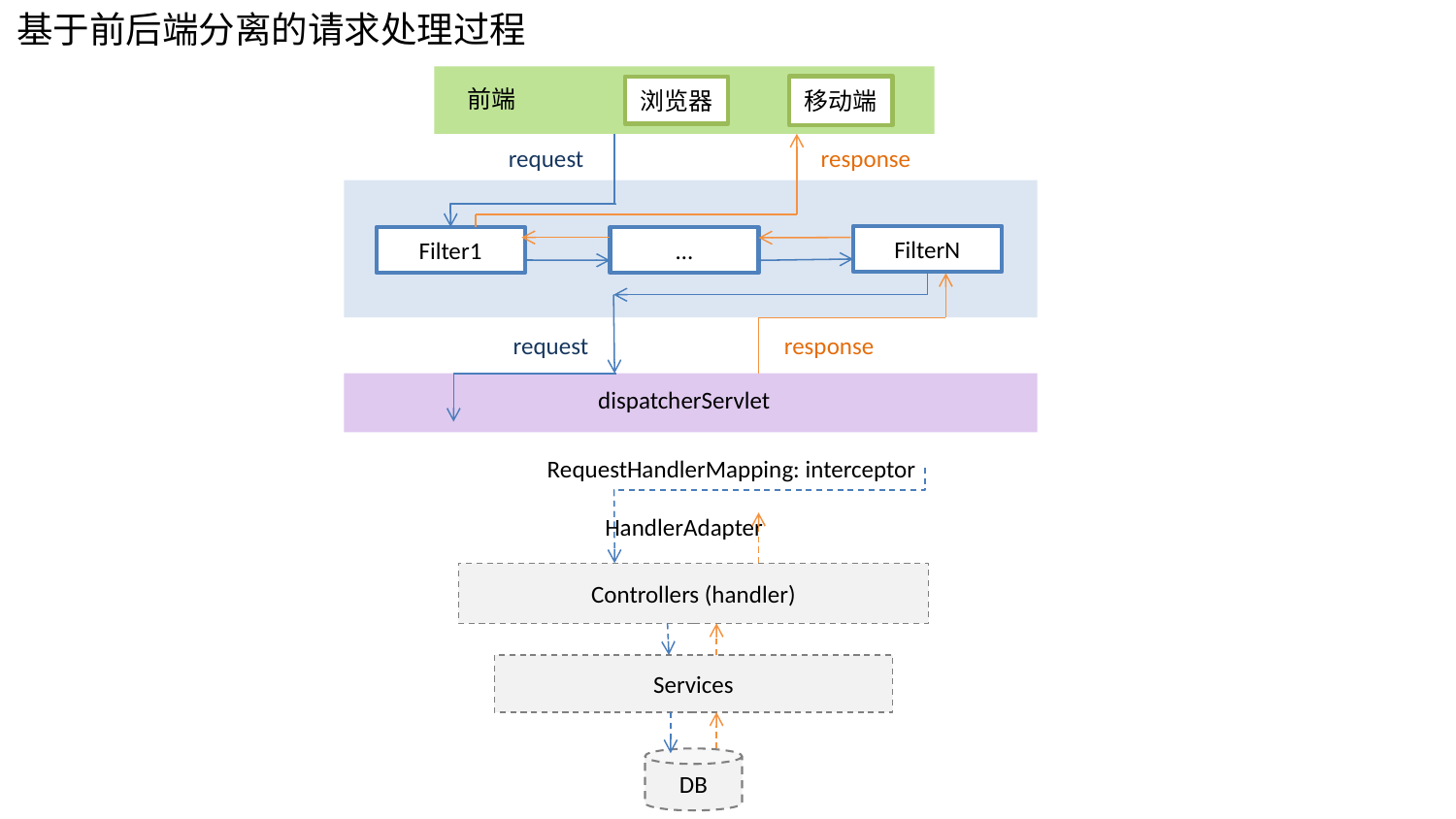

基于前后端分离的请求处理过程

浏览器
移动端
前端
request
response

FilterN
Filter1
…
response
request

dispatcherServlet
RequestHandlerMapping: interceptor
HandlerAdapter
Controllers (handler)
Services
DB